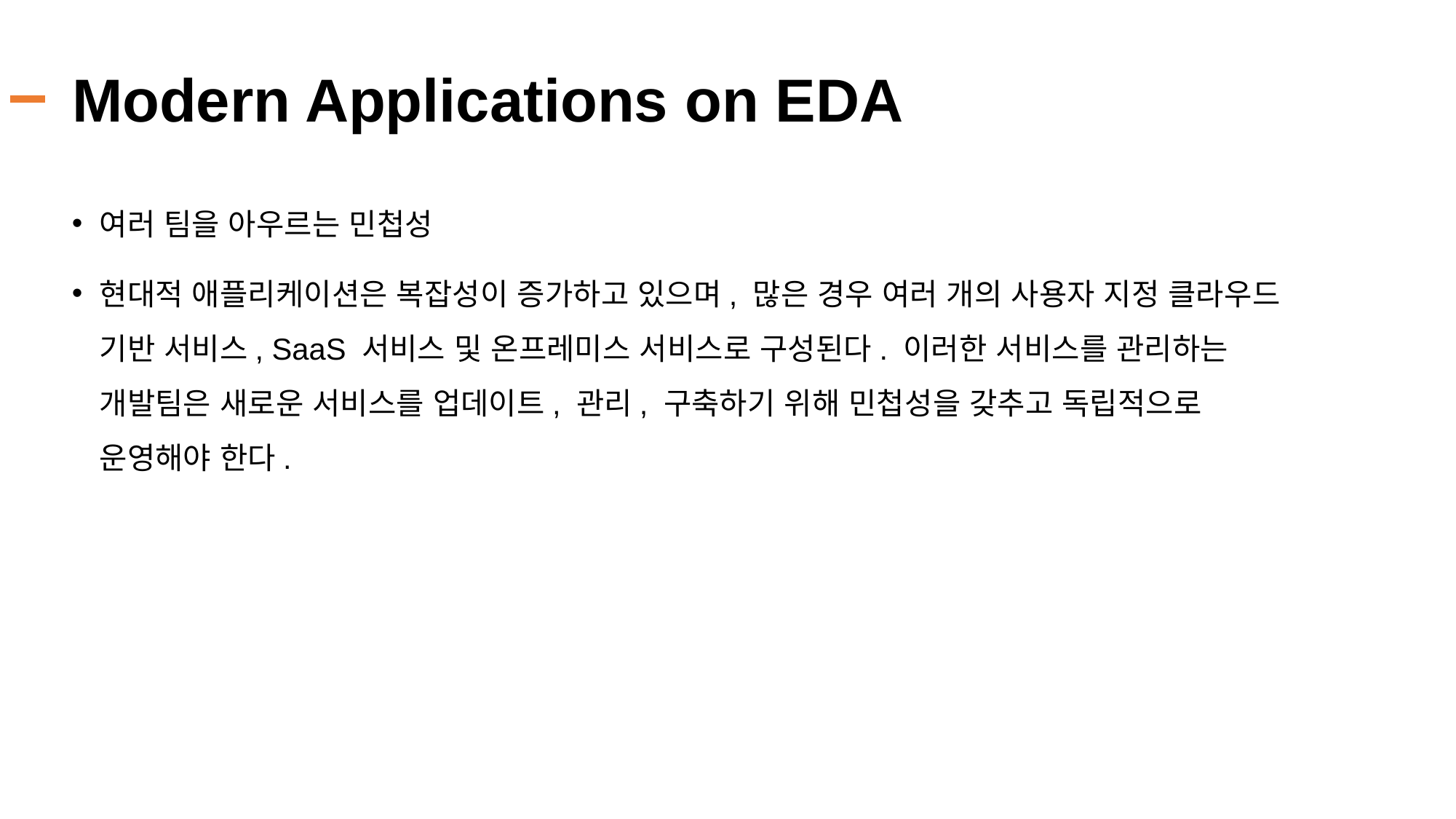

# Modern Applications on EDA

여러 팀을 아우르는 민첩성
현대적 애플리케이션은 복잡성이 증가하고 있으며, 많은 경우 여러 개의 사용자 지정 클라우드 기반 서비스, SaaS 서비스 및 온프레미스 서비스로 구성된다. 이러한 서비스를 관리하는 개발팀은 새로운 서비스를 업데이트, 관리, 구축하기 위해 민첩성을 갖추고 독립적으로 운영해야 한다.